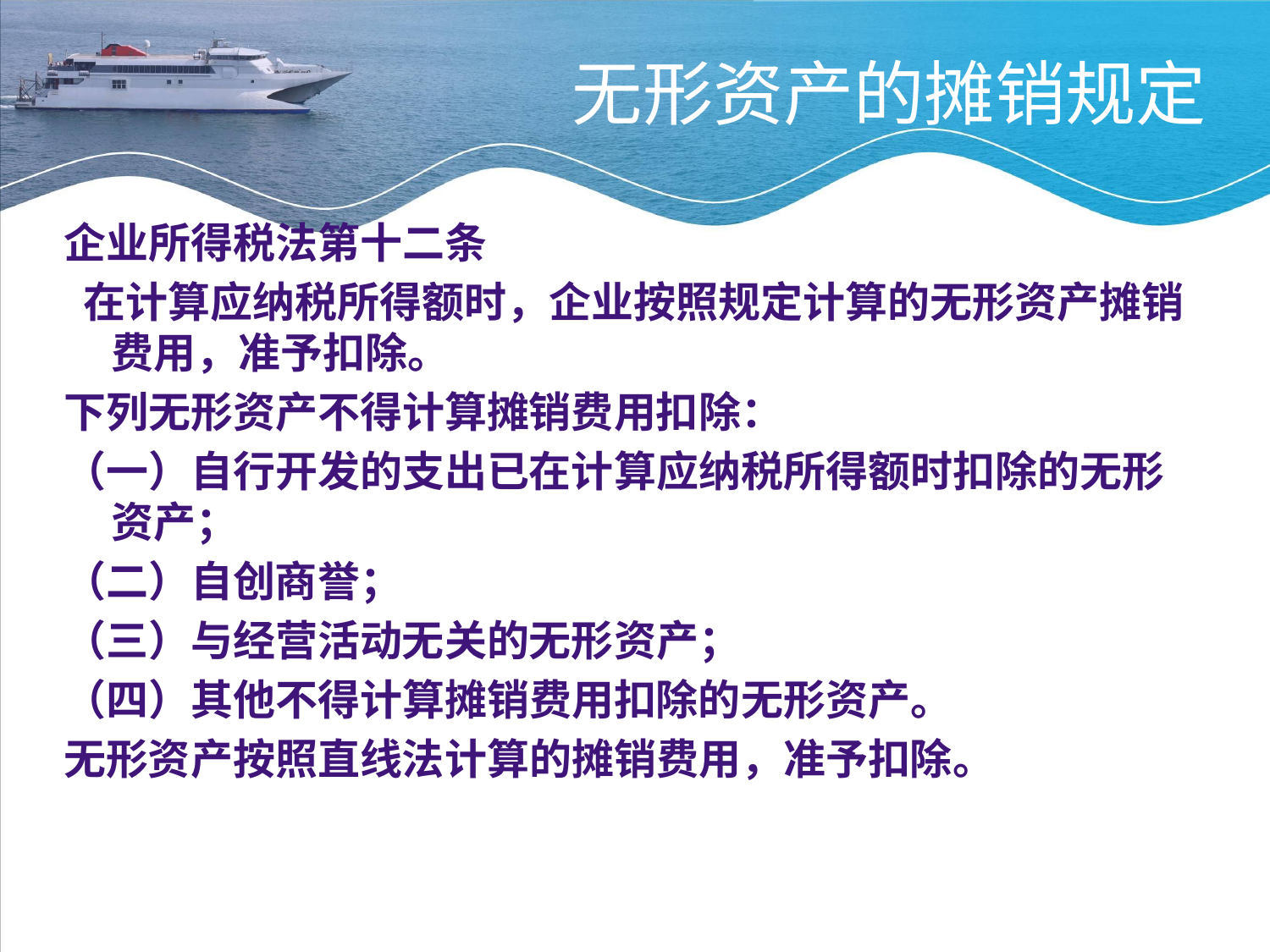

# 无形资产的摊销规定
企业所得税法第十二条
 在计算应纳税所得额时，企业按照规定计算的无形资产摊销费用，准予扣除。
下列无形资产不得计算摊销费用扣除：
（一）自行开发的支出已在计算应纳税所得额时扣除的无形资产；
（二）自创商誉；
（三）与经营活动无关的无形资产；
（四）其他不得计算摊销费用扣除的无形资产。
无形资产按照直线法计算的摊销费用，准予扣除。